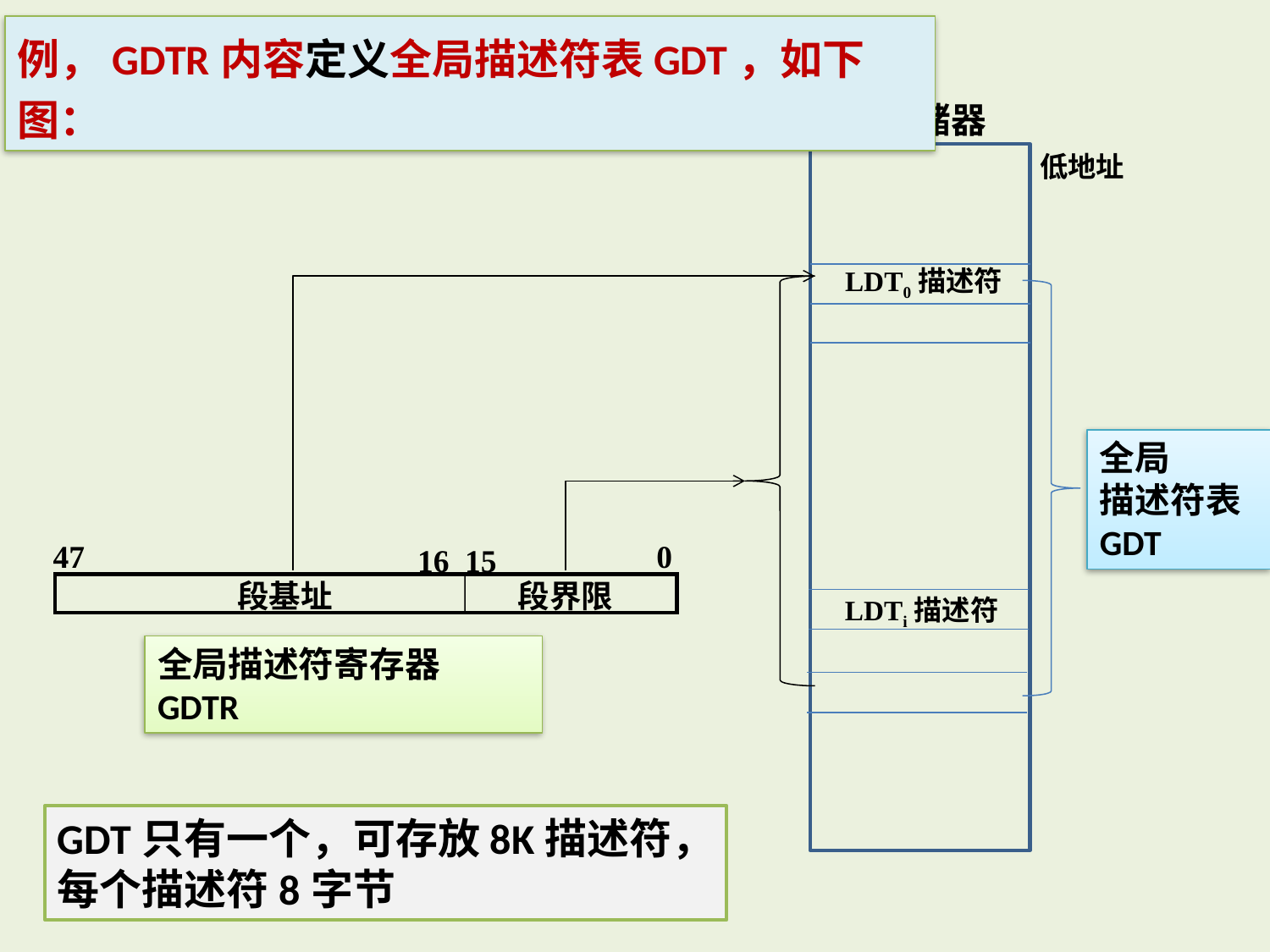

例，GDTR内容定义全局描述符表GDT，如下图：
主存储器
低地址

LDT0描述符

全局
描述符表GDT
47
  0
16
15
段基址

段界限

LDTi描述符
全局描述符寄存器GDTR
GDT只有一个，可存放8K描述符，每个描述符8字节
65